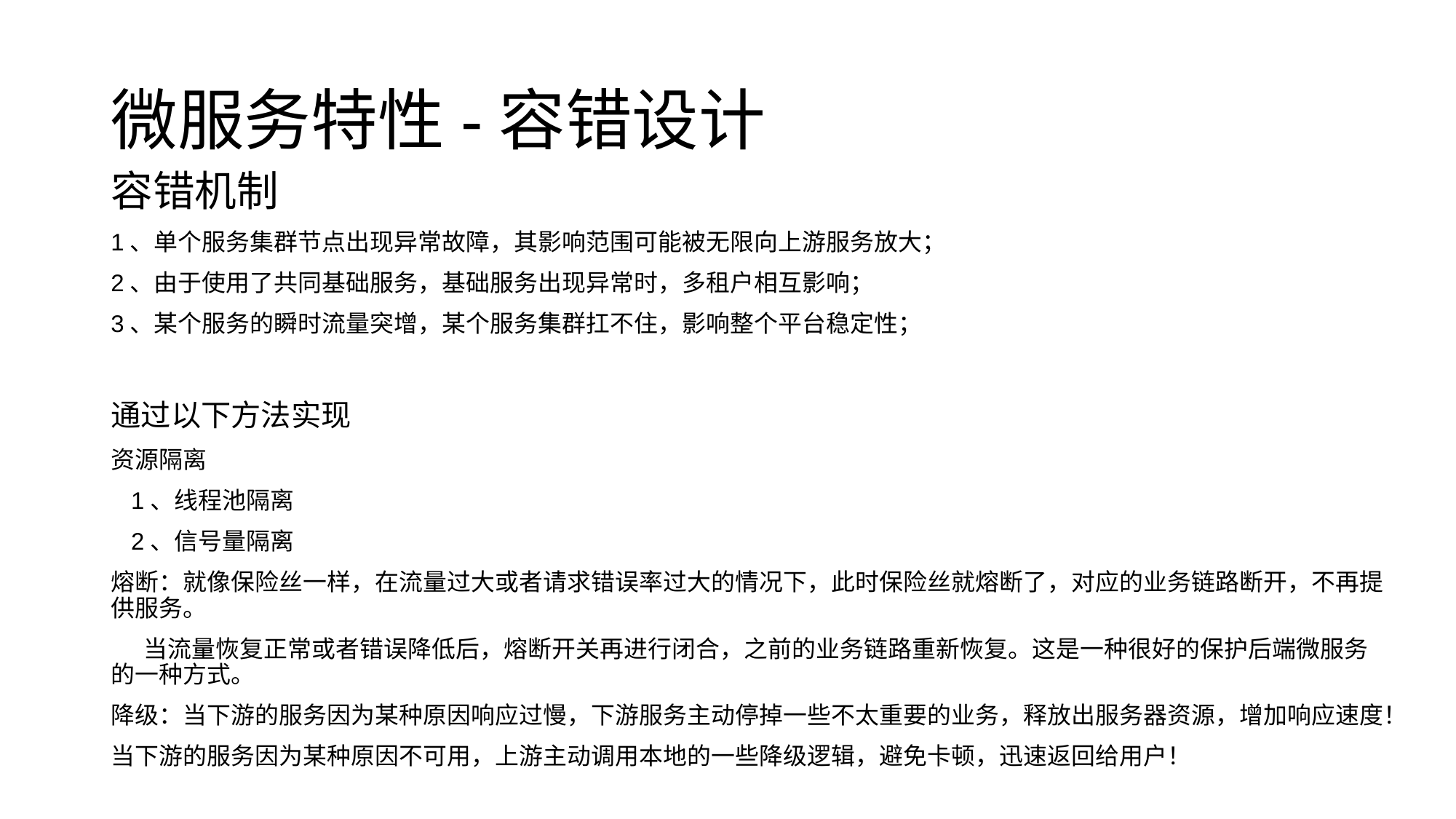

# 微服务特性-容错设计
容错机制
1、单个服务集群节点出现异常故障，其影响范围可能被无限向上游服务放大；
2、由于使用了共同基础服务，基础服务出现异常时，多租户相互影响；
3、某个服务的瞬时流量突增，某个服务集群扛不住，影响整个平台稳定性；

通过以下方法实现
资源隔离
   1、线程池隔离
   2、信号量隔离
熔断：就像保险丝一样，在流量过大或者请求错误率过大的情况下，此时保险丝就熔断了，对应的业务链路断开，不再提供服务。
     当流量恢复正常或者错误降低后，熔断开关再进行闭合，之前的业务链路重新恢复。这是一种很好的保护后端微服务的一种方式。
降级：当下游的服务因为某种原因响应过慢，下游服务主动停掉一些不太重要的业务，释放出服务器资源，增加响应速度！
当下游的服务因为某种原因不可用，上游主动调用本地的一些降级逻辑，避免卡顿，迅速返回给用户！